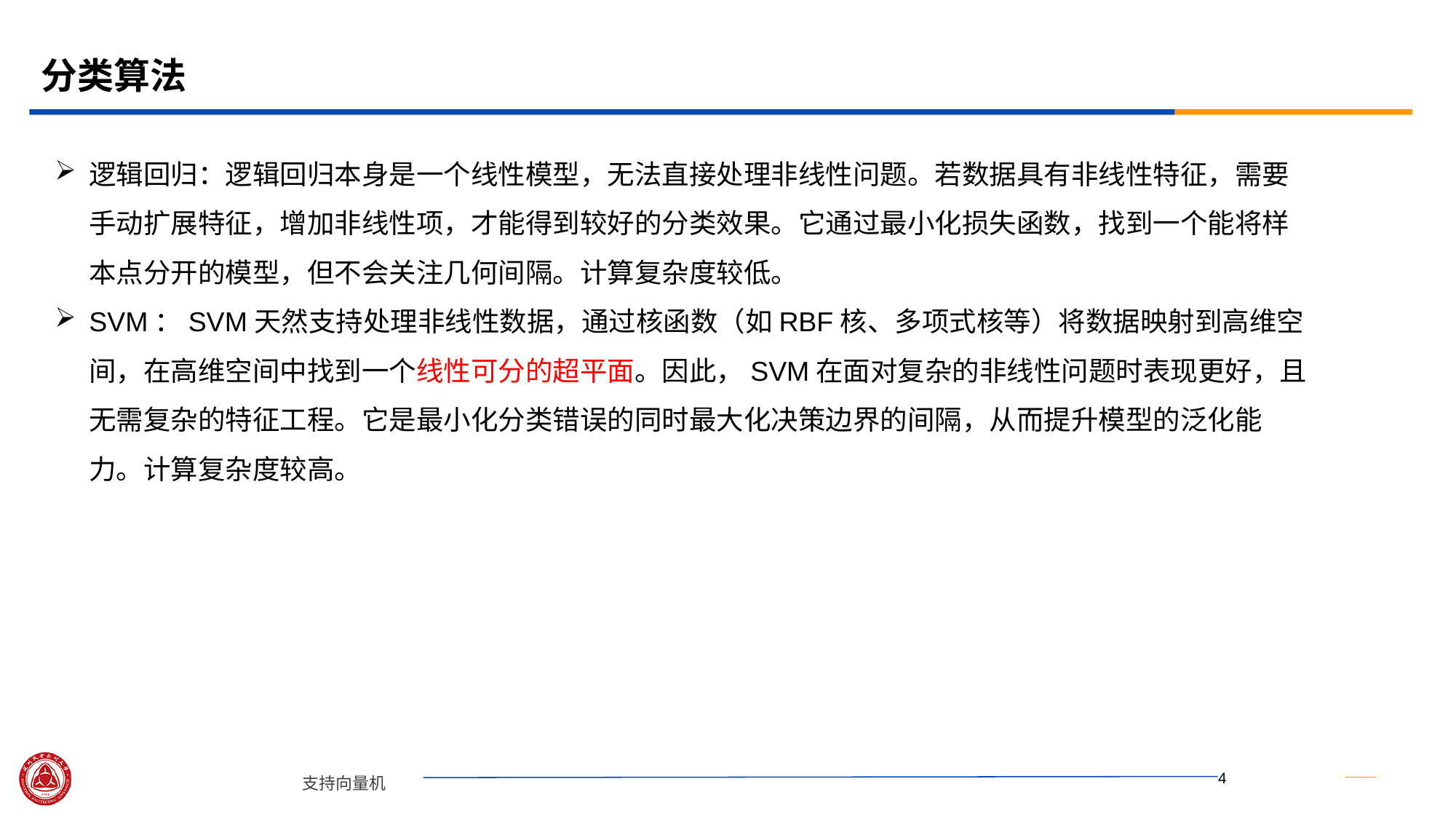

# 分类算法
逻辑回归：逻辑回归本身是一个线性模型，无法直接处理非线性问题。若数据具有非线性特征，需要手动扩展特征，增加非线性项，才能得到较好的分类效果。它通过最小化损失函数，找到一个能将样本点分开的模型，但不会关注几何间隔。计算复杂度较低。
SVM：SVM天然支持处理非线性数据，通过核函数（如RBF核、多项式核等）将数据映射到高维空间，在高维空间中找到一个线性可分的超平面。因此，SVM在面对复杂的非线性问题时表现更好，且无需复杂的特征工程。它是最小化分类错误的同时最大化决策边界的间隔，从而提升模型的泛化能力。计算复杂度较高。